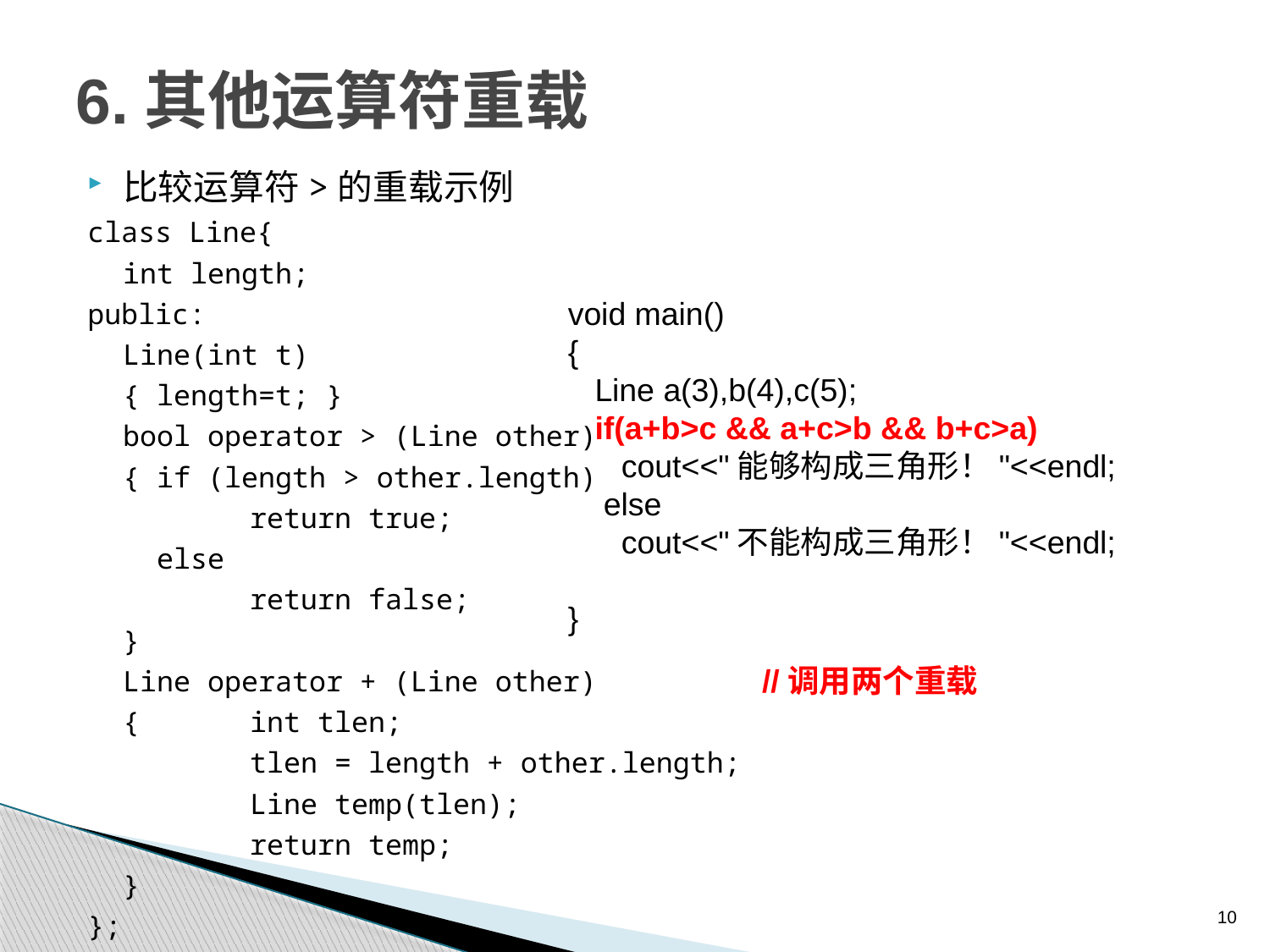

# 6.其他运算符重载
比较运算符>的重载示例
class Line{
	int length;
public:
	Line(int t)
	{ length=t; }
	bool operator > (Line other)
	{ if (length > other.length)
		return true;
	  else
		return false;
	}
	Line operator + (Line other)
	{	int tlen;
		tlen = length + other.length;
		Line temp(tlen);
		return temp;
	}
};

void main()
{
   Line a(3),b(4),c(5);
   if(a+b>c && a+c>b && b+c>a)
      cout<<"能够构成三角形！"<<endl;
    else
      cout<<"不能构成三角形！"<<endl;

}
//调用两个重载
10